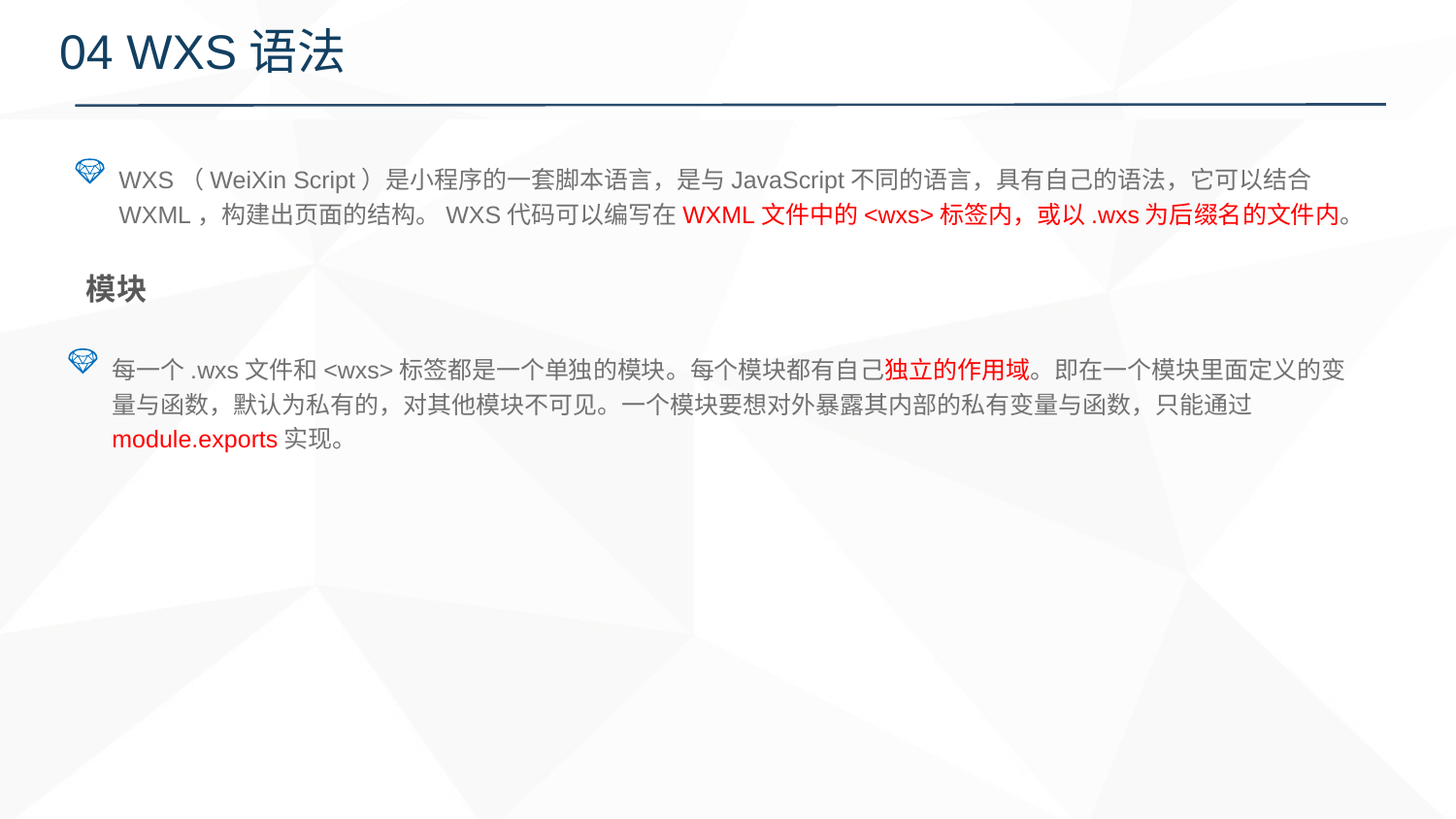

# 04 WXS语法
WXS（WeiXin Script）是小程序的一套脚本语言，是与JavaScript不同的语言，具有自己的语法，它可以结合WXML，构建出页面的结构。WXS代码可以编写在WXML文件中的<wxs>标签内，或以.wxs为后缀名的文件内。

模块
每一个.wxs文件和<wxs>标签都是一个单独的模块。每个模块都有自己独立的作用域。即在一个模块里面定义的变量与函数，默认为私有的，对其他模块不可见。一个模块要想对外暴露其内部的私有变量与函数，只能通过module.exports实现。